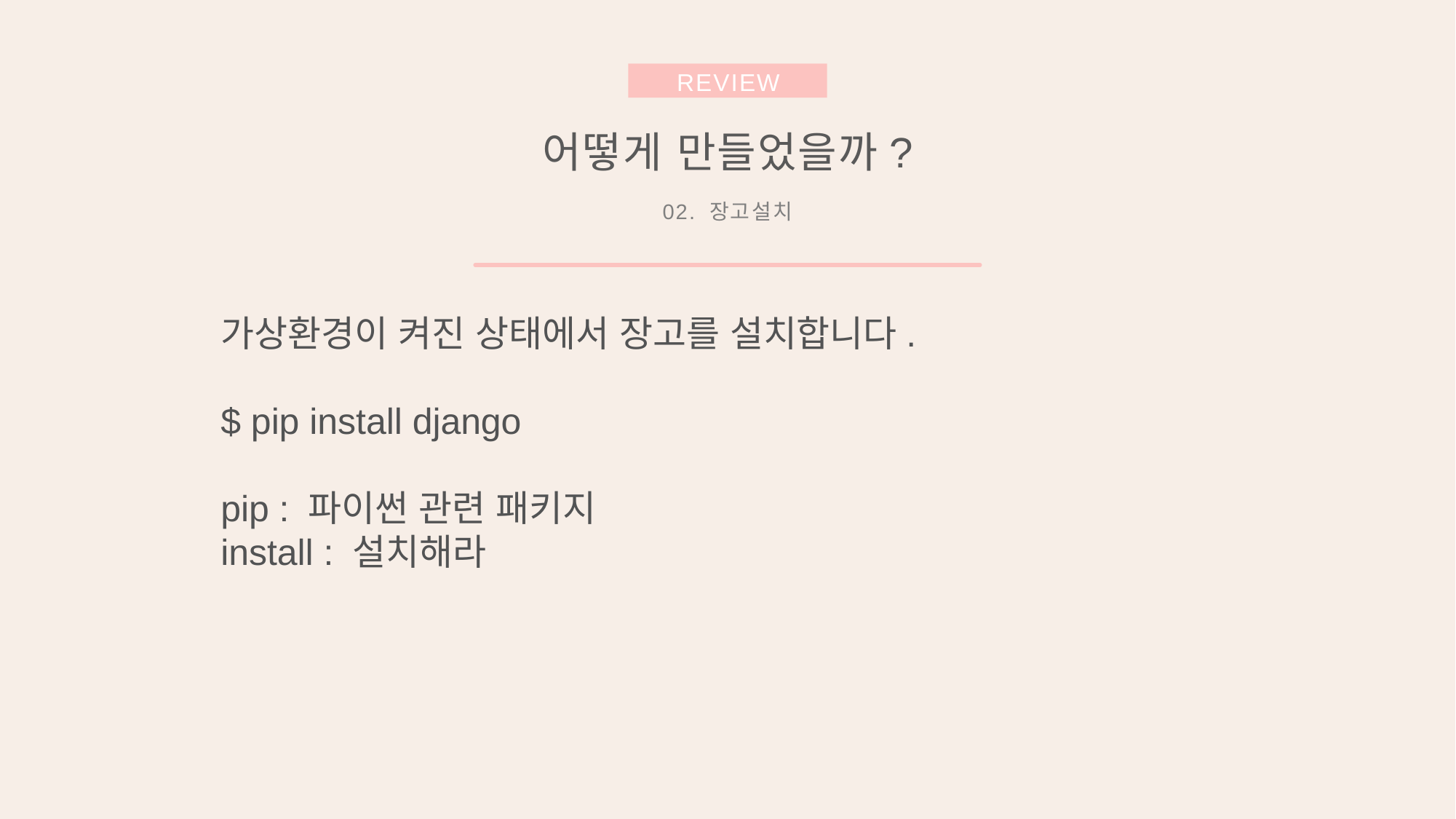

REVIEW
어떻게 만들었을까?
02. 장고설치
가상환경이 켜진 상태에서 장고를 설치합니다.

$ pip install django

pip : 파이썬 관련 패키지
install : 설치해라